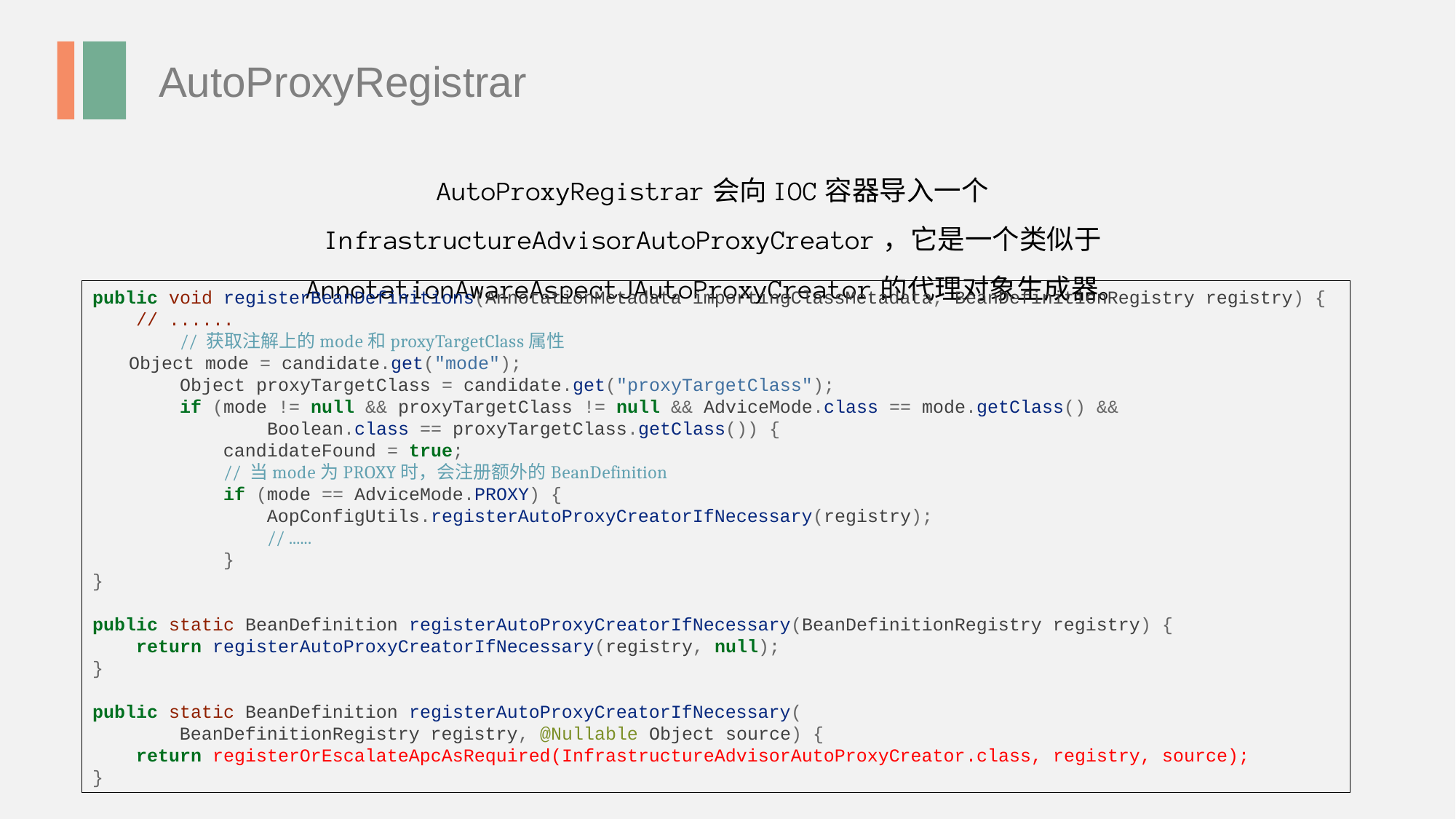

AutoProxyRegistrar
AutoProxyRegistrar会向IOC容器导入一个InfrastructureAdvisorAutoProxyCreator，它是一个类似于AnnotationAwareAspectJAutoProxyCreator的代理对象生成器。
public void registerBeanDefinitions(AnnotationMetadata importingClassMetadata, BeanDefinitionRegistry registry) {
    // ......
        // 获取注解上的mode和proxyTargetClass属性
        Object mode = candidate.get("mode");
        Object proxyTargetClass = candidate.get("proxyTargetClass");
        if (mode != null && proxyTargetClass != null && AdviceMode.class == mode.getClass() &&
                Boolean.class == proxyTargetClass.getClass()) {
            candidateFound = true;
            // 当mode为PROXY时，会注册额外的BeanDefinition
            if (mode == AdviceMode.PROXY) {
                AopConfigUtils.registerAutoProxyCreatorIfNecessary(registry);
                // ......
            }
}
public static BeanDefinition registerAutoProxyCreatorIfNecessary(BeanDefinitionRegistry registry) {
    return registerAutoProxyCreatorIfNecessary(registry, null);
}
public static BeanDefinition registerAutoProxyCreatorIfNecessary(
        BeanDefinitionRegistry registry, @Nullable Object source) {
    return registerOrEscalateApcAsRequired(InfrastructureAdvisorAutoProxyCreator.class, registry, source);
}